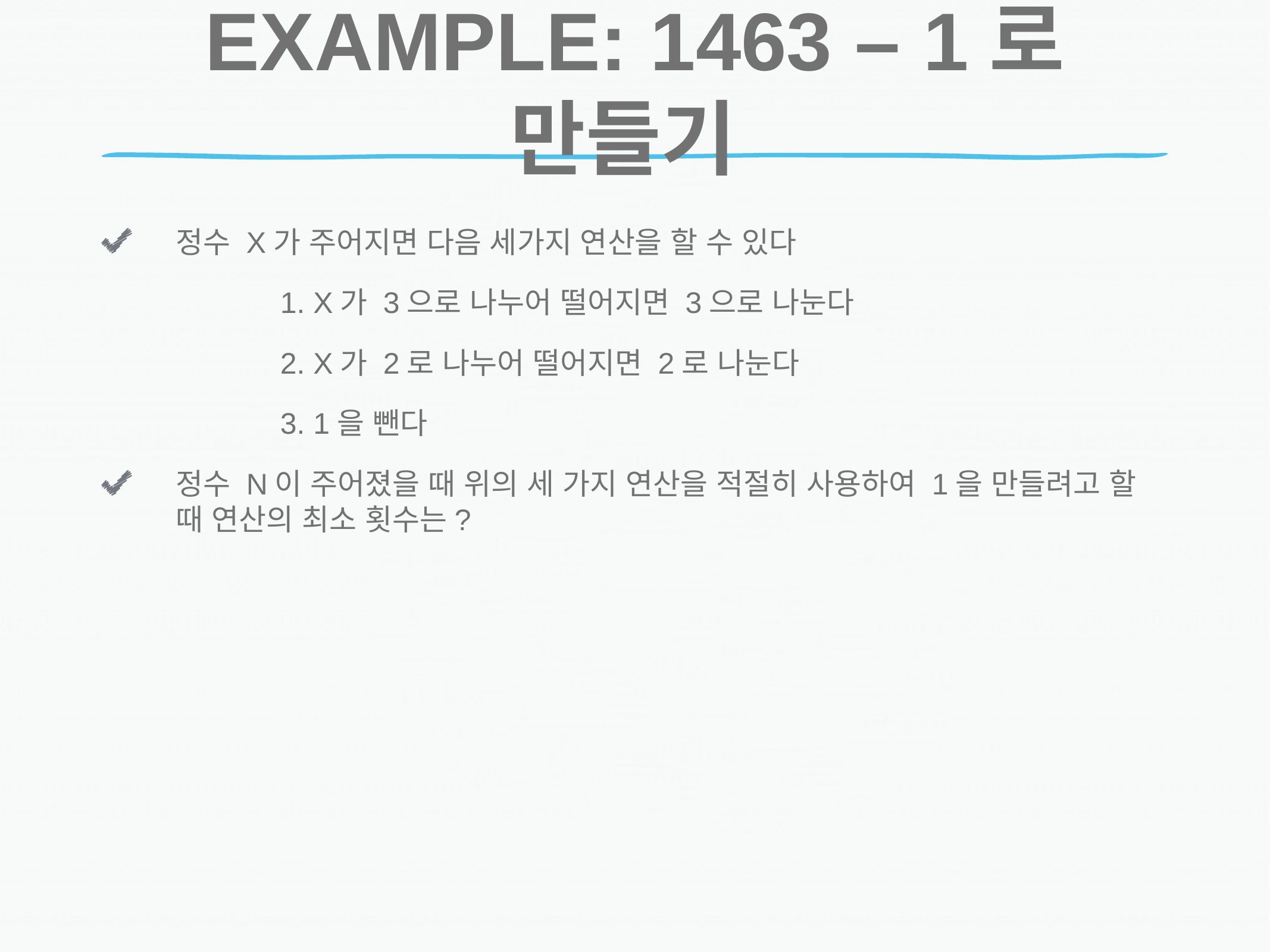

# EXAMPLE: 1463 – 1로 만들기
정수 X가 주어지면 다음 세가지 연산을 할 수 있다
		1. X가 3으로 나누어 떨어지면 3으로 나눈다
		2. X가 2로 나누어 떨어지면 2로 나눈다
		3. 1을 뺀다
정수 N이 주어졌을 때 위의 세 가지 연산을 적절히 사용하여 1을 만들려고 할 때 연산의 최소 횟수는?